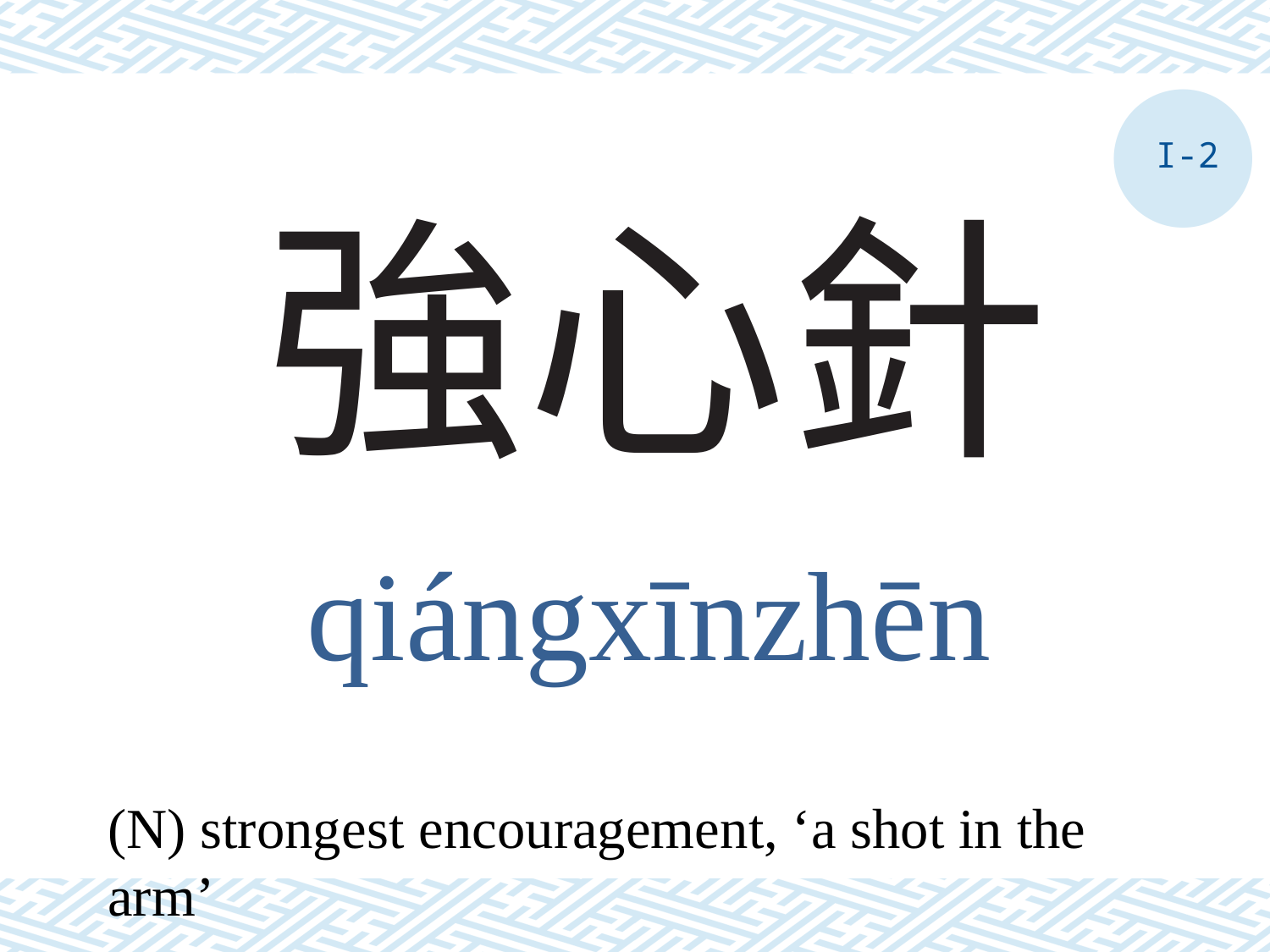

I-2

# 強心針
qiángxīnzhēn
(N) strongest encouragement, ‘a shot in the arm’